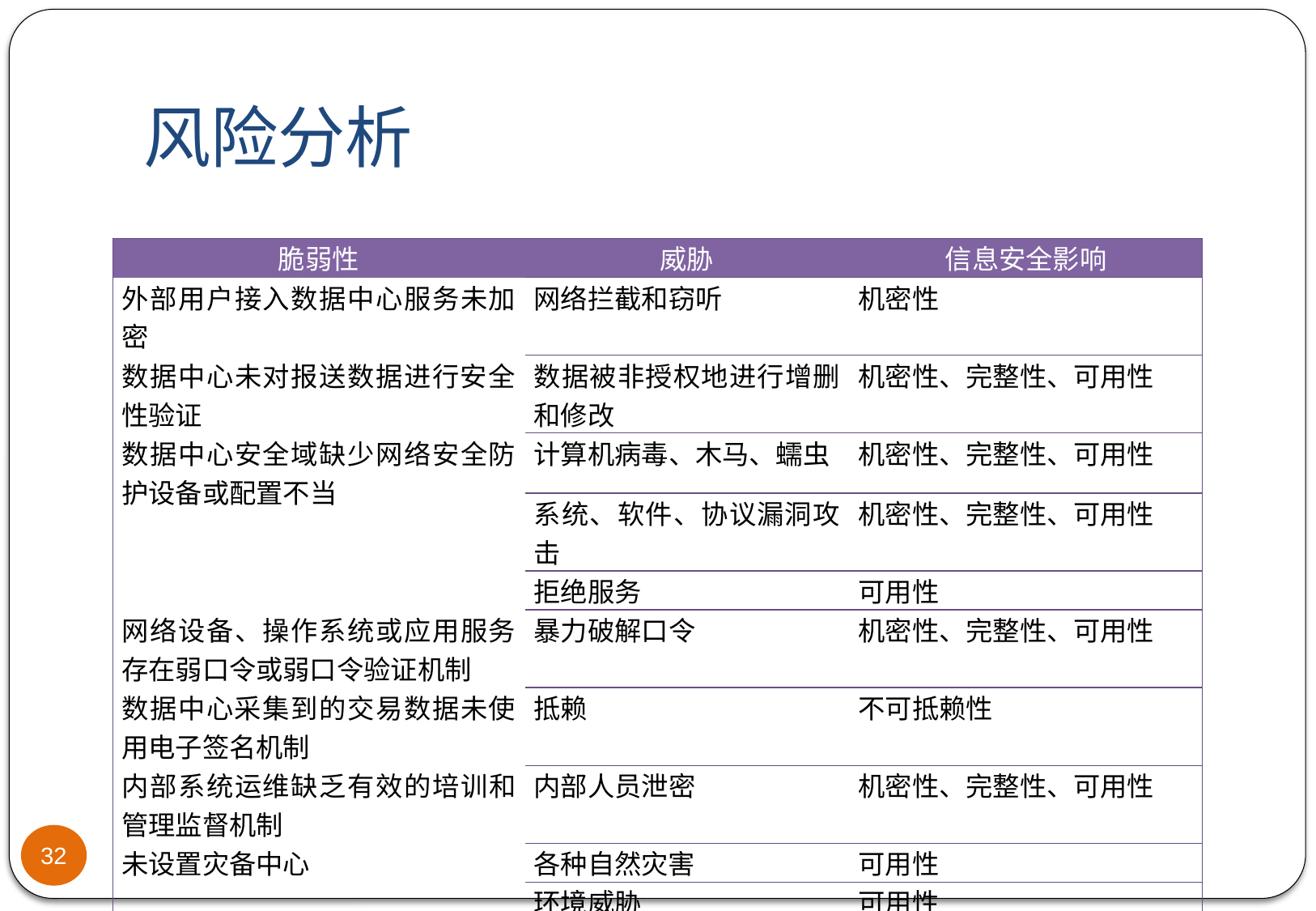

# 风险分析
| 脆弱性 | 威胁 | 信息安全影响 |
| --- | --- | --- |
| 外部用户接入数据中心服务未加密 | 网络拦截和窃听 | 机密性 |
| 数据中心未对报送数据进行安全性验证 | 数据被非授权地进行增删和修改 | 机密性、完整性、可用性 |
| 数据中心安全域缺少网络安全防护设备或配置不当 | 计算机病毒、木马、蠕虫 | 机密性、完整性、可用性 |
|  | 系统、软件、协议漏洞攻击 | 机密性、完整性、可用性 |
|  | 拒绝服务 | 可用性 |
| 网络设备、操作系统或应用服务存在弱口令或弱口令验证机制 | 暴力破解口令 | 机密性、完整性、可用性 |
| 数据中心采集到的交易数据未使用电子签名机制 | 抵赖 | 不可抵赖性 |
| 内部系统运维缺乏有效的培训和管理监督机制 | 内部人员泄密 | 机密性、完整性、可用性 |
| 未设置灾备中心 | 各种自然灾害 | 可用性 |
|  | 环境威胁 | 可用性 |
32